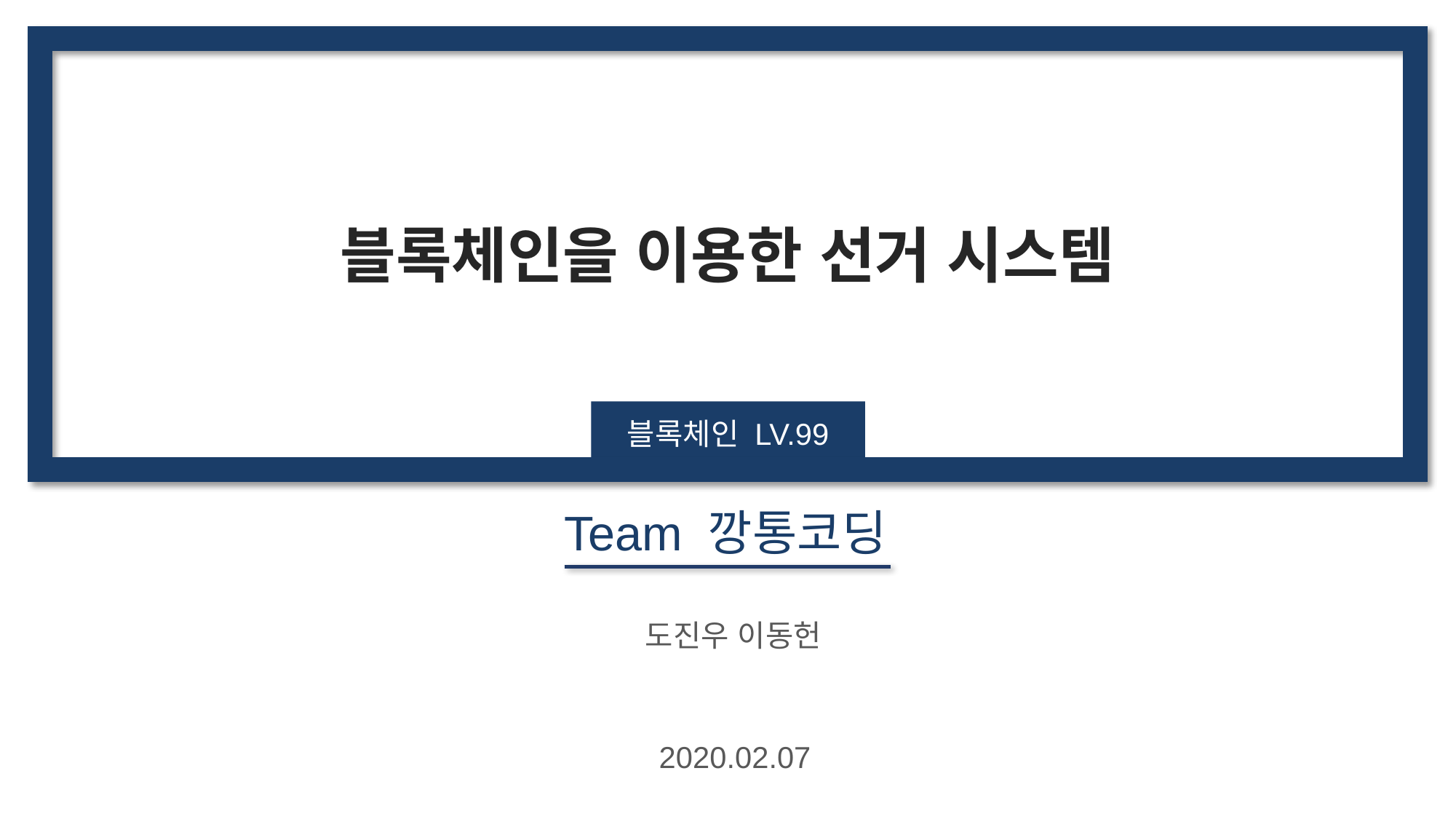

블록체인을 이용한 선거 시스템
블록체인 LV.99
Team 깡통코딩

도진우 이동헌
2020.02.07